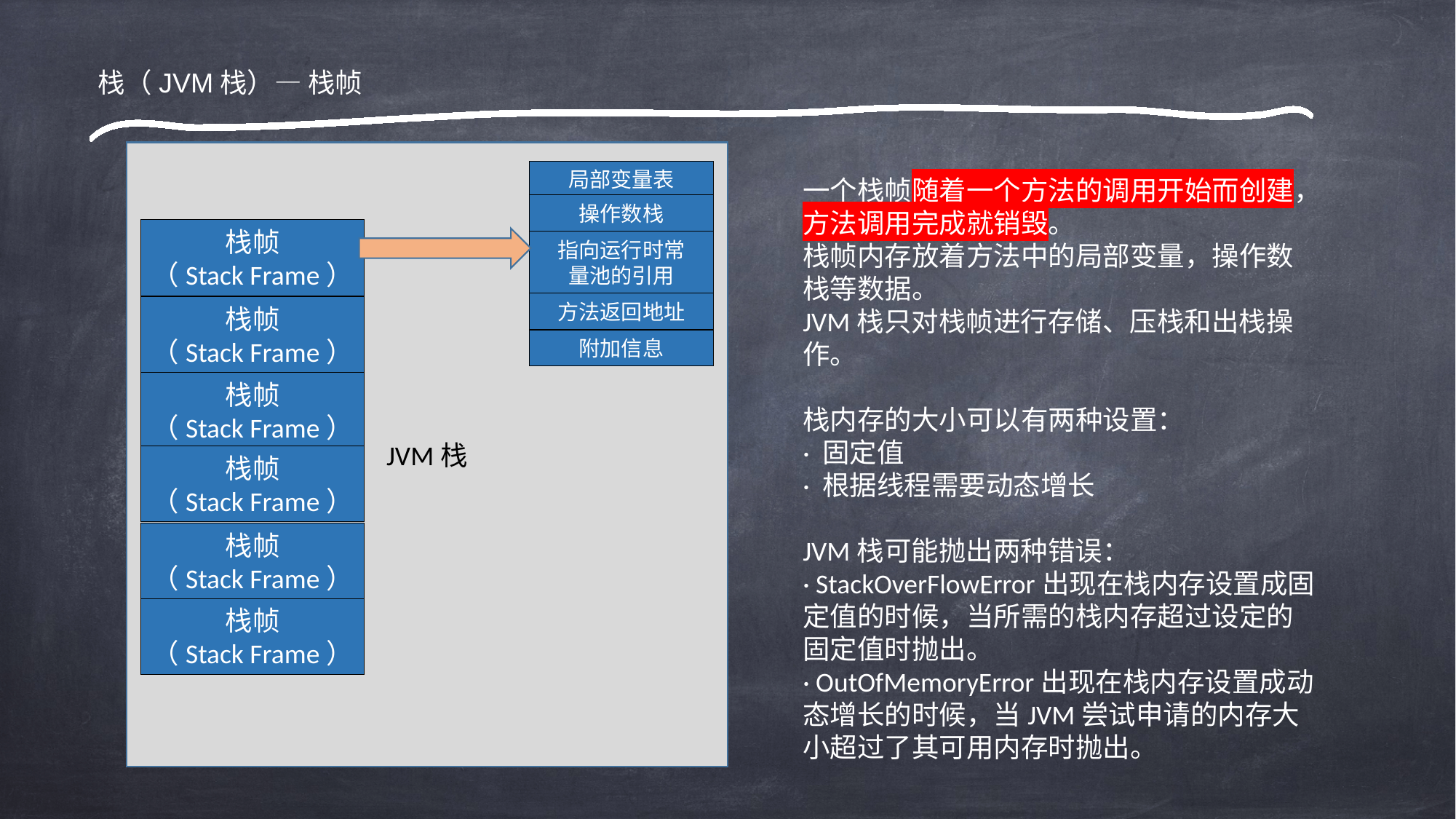

栈（JVM栈）— 栈帧

JVM栈
局部变量表
操作数栈
指向运行时常
量池的引用
方法返回地址
附加信息
一个栈帧随着一个方法的调用开始而创建，方法调用完成就销毁。
栈帧内存放着方法中的局部变量，操作数栈等数据。
JVM栈只对栈帧进行存储、压栈和出栈操作。

栈内存的大小可以有两种设置：
· 固定值
· 根据线程需要动态增长

JVM栈可能抛出两种错误：
· StackOverFlowError出现在栈内存设置成固定值的时候，当所需的栈内存超过设定的固定值时抛出。
· OutOfMemoryError出现在栈内存设置成动态增长的时候，当JVM尝试申请的内存大小超过了其可用内存时抛出。
栈帧
（Stack Frame）
栈帧
（Stack Frame）
栈帧
（Stack Frame）
栈帧
（Stack Frame）
栈帧
（Stack Frame）
栈帧
（Stack Frame）